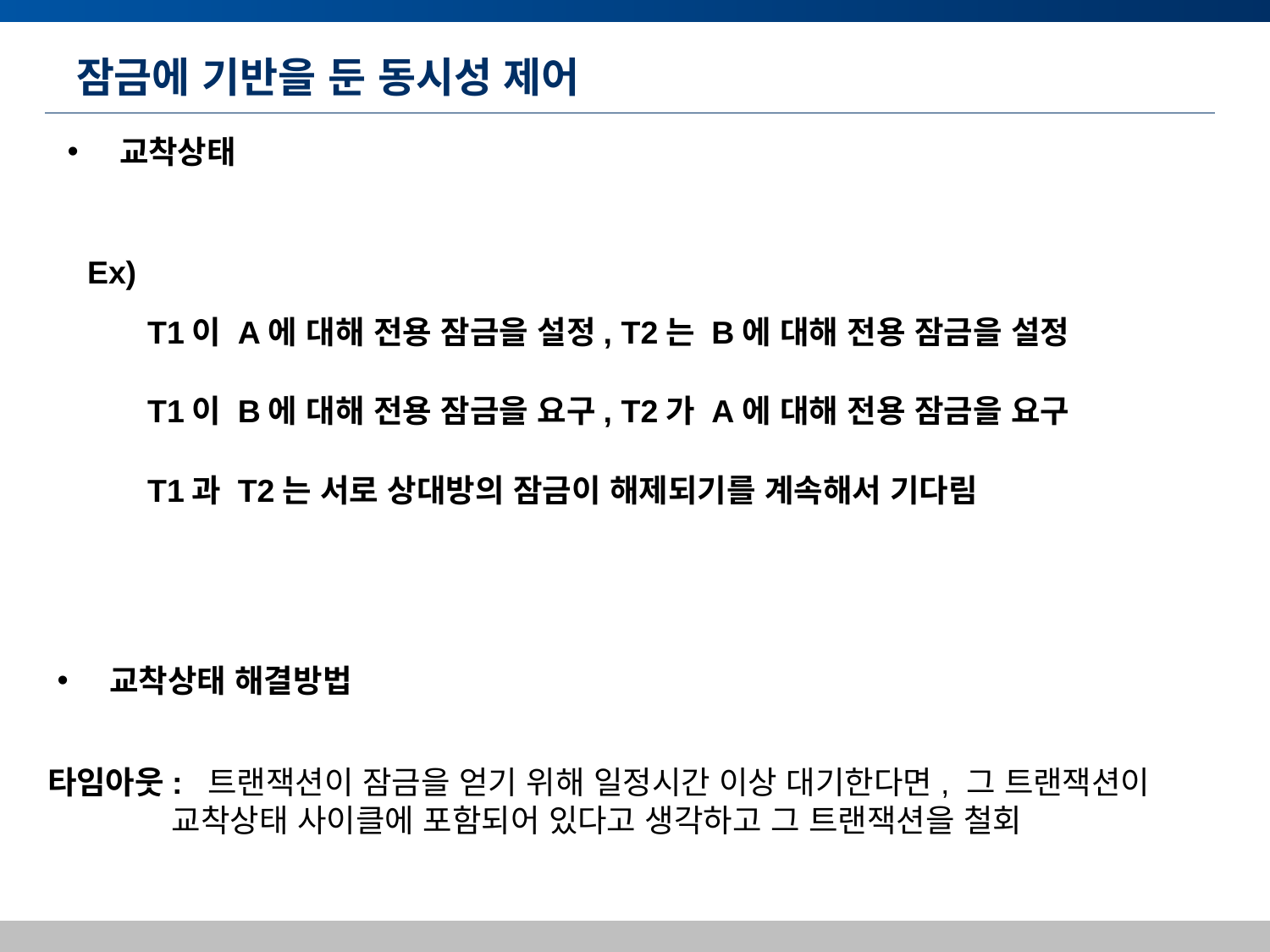

# 잠금에 기반을 둔 동시성 제어
  교착상태
Ex)
T1이 A에 대해 전용 잠금을 설정, T2는 B에 대해 전용 잠금을 설정
T1이 B에 대해 전용 잠금을 요구, T2가 A에 대해 전용 잠금을 요구
T1과 T2는 서로 상대방의 잠금이 해제되기를 계속해서 기다림
  교착상태 해결방법
타임아웃:  트랜잭션이 잠금을 얻기 위해 일정시간 이상 대기한다면, 그 트랜잭션이
              교착상태 사이클에 포함되어 있다고 생각하고 그 트랜잭션을 철회